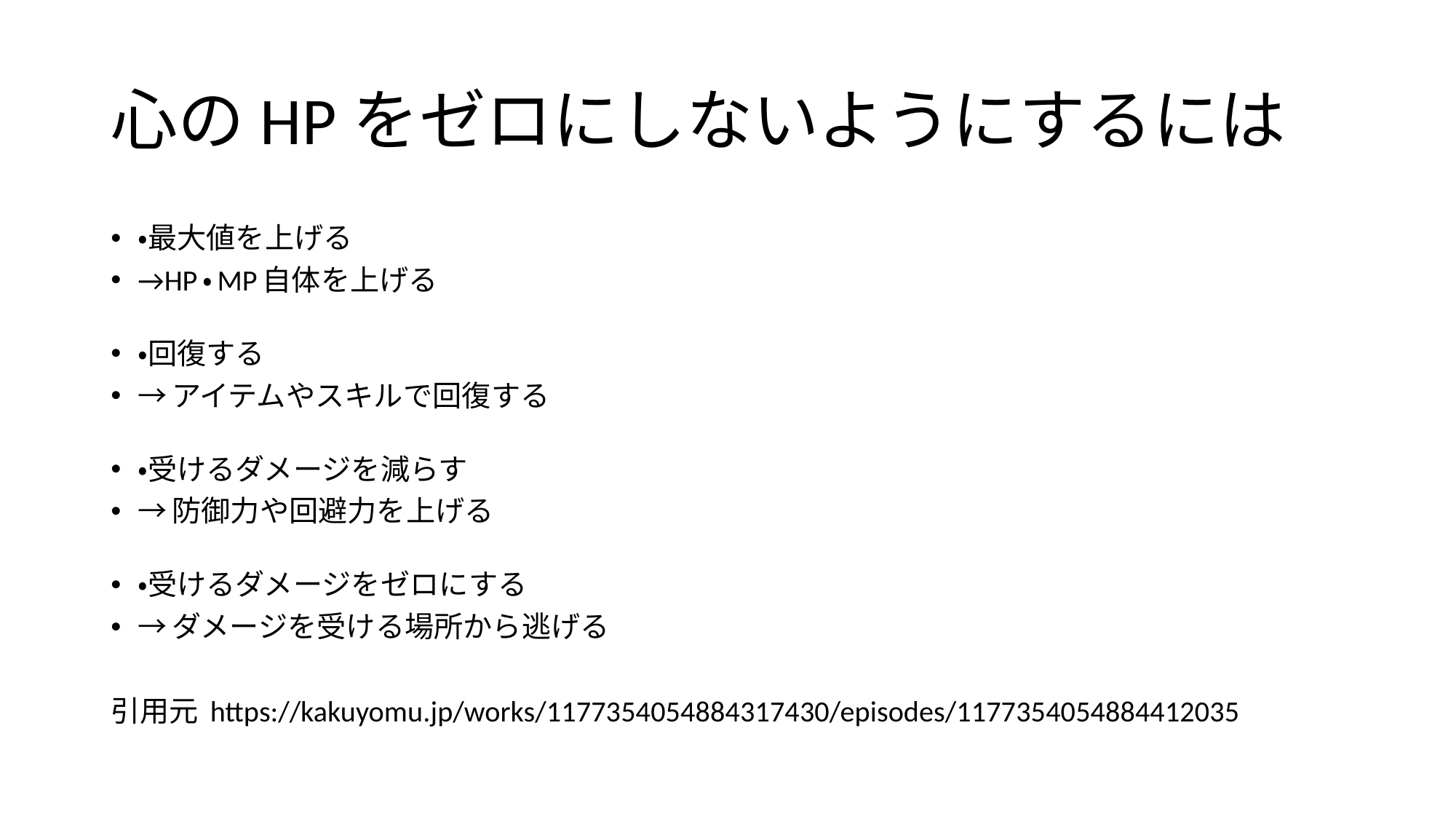

# 心のHPをゼロにしないようにするには
・最大値を上げる
→HP・MP自体を上げる
・回復する
→アイテムやスキルで回復する
・受けるダメージを減らす
→防御力や回避力を上げる
・受けるダメージをゼロにする
→ダメージを受ける場所から逃げる

引用元 https://kakuyomu.jp/works/1177354054884317430/episodes/1177354054884412035